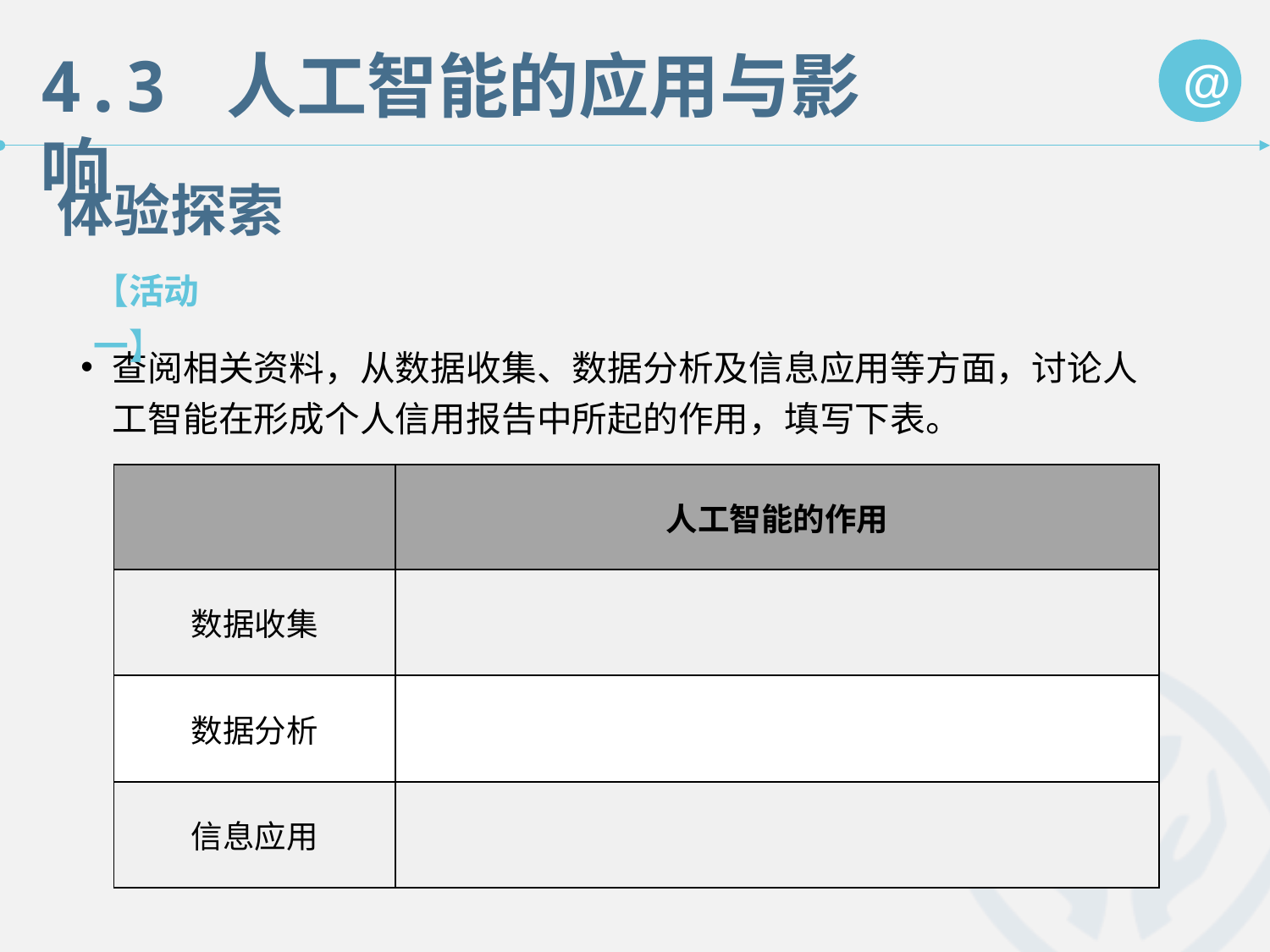

4.3 人工智能的应用与影响
@
体验探索
【活动一】
查阅相关资料，从数据收集、数据分析及信息应用等方面，讨论人工智能在形成个人信用报告中所起的作用，填写下表。
|  | 人工智能的作用 |
| --- | --- |
| 数据收集 |  |
| 数据分析 |  |
| 信息应用 |  |